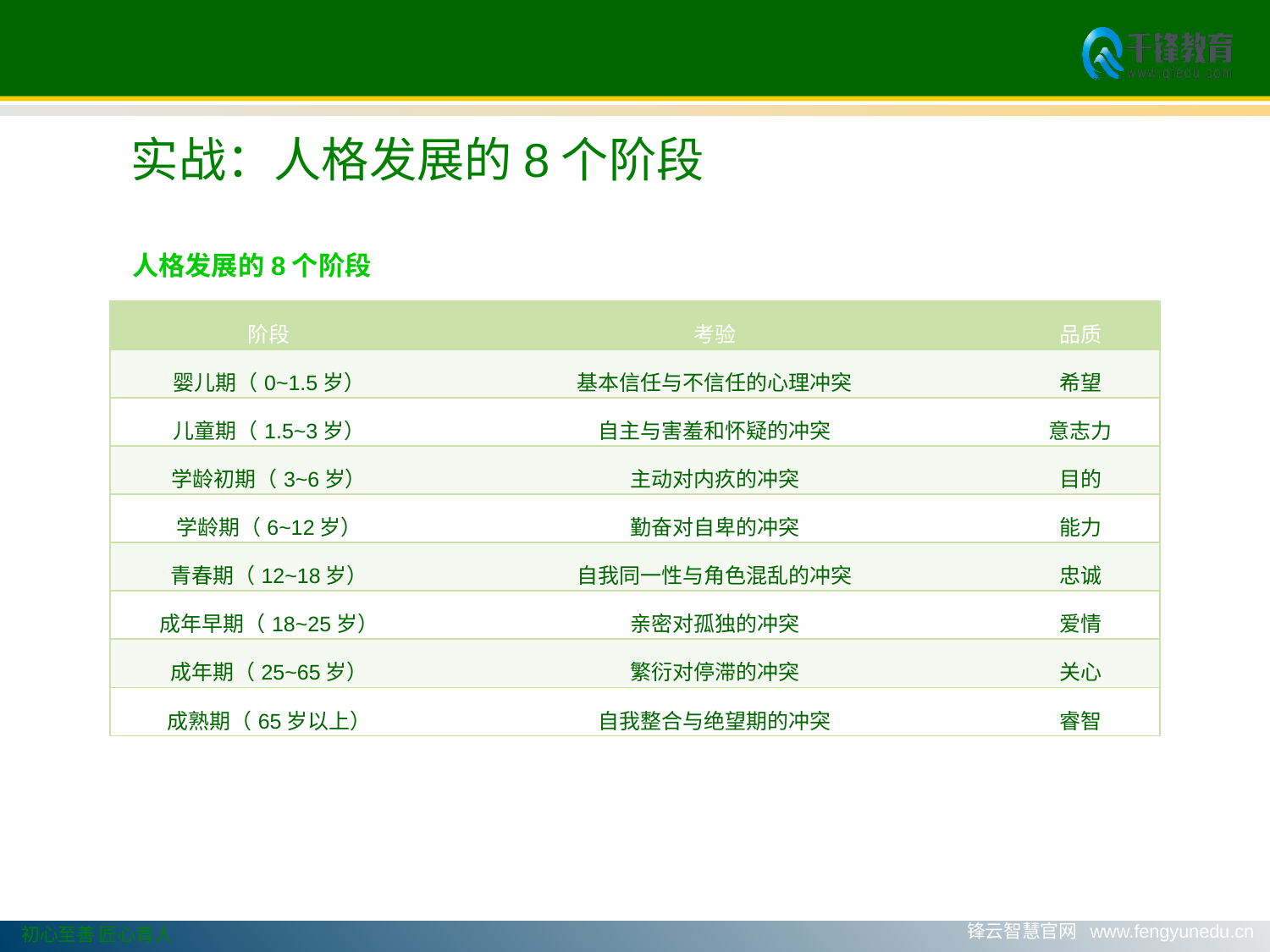

实战：人格发展的8个阶段
人格发展的8个阶段
| 阶段 | 考验 | 品质 |
| --- | --- | --- |
| 婴儿期（0~1.5岁） | 基本信任与不信任的心理冲突 | 希望 |
| 儿童期（1.5~3岁） | 自主与害羞和怀疑的冲突 | 意志力 |
| 学龄初期（3~6岁） | 主动对内疚的冲突 | 目的 |
| 学龄期（6~12岁） | 勤奋对自卑的冲突 | 能力 |
| 青春期（12~18岁） | 自我同一性与角色混乱的冲突 | 忠诚 |
| 成年早期（18~25岁） | 亲密对孤独的冲突 | 爱情 |
| 成年期（25~65岁） | 繁衍对停滞的冲突 | 关心 |
| 成熟期（65岁以上） | 自我整合与绝望期的冲突 | 睿智 |